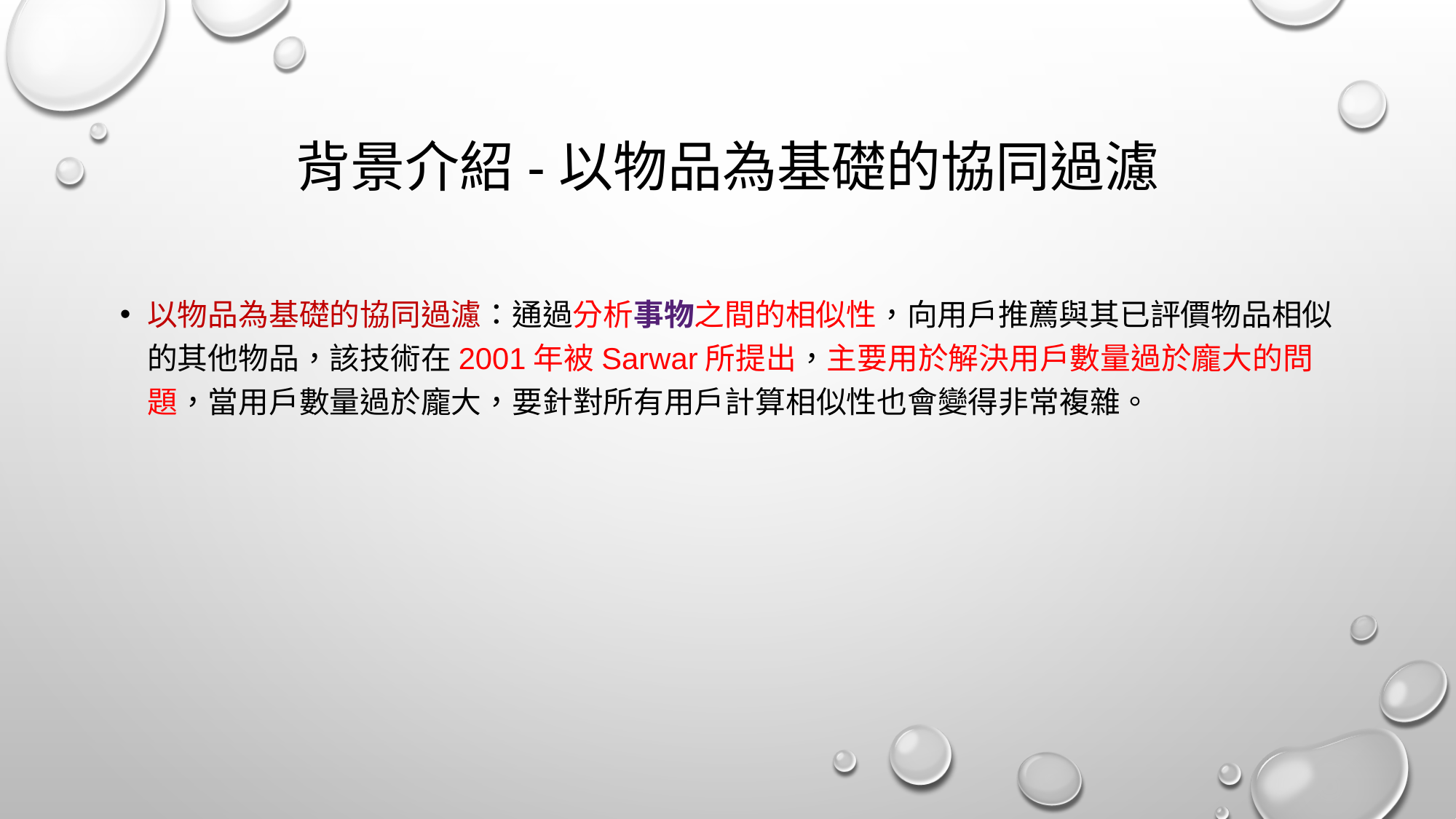

# 背景介紹-以物品為基礎的協同過濾
以物品為基礎的協同過濾：通過分析事物之間的相似性，向用戶推薦與其已評價物品相似的其他物品，該技術在2001年被Sarwar所提出，主要用於解決用戶數量過於龐大的問題，當用戶數量過於龐大，要針對所有用戶計算相似性也會變得非常複雜。